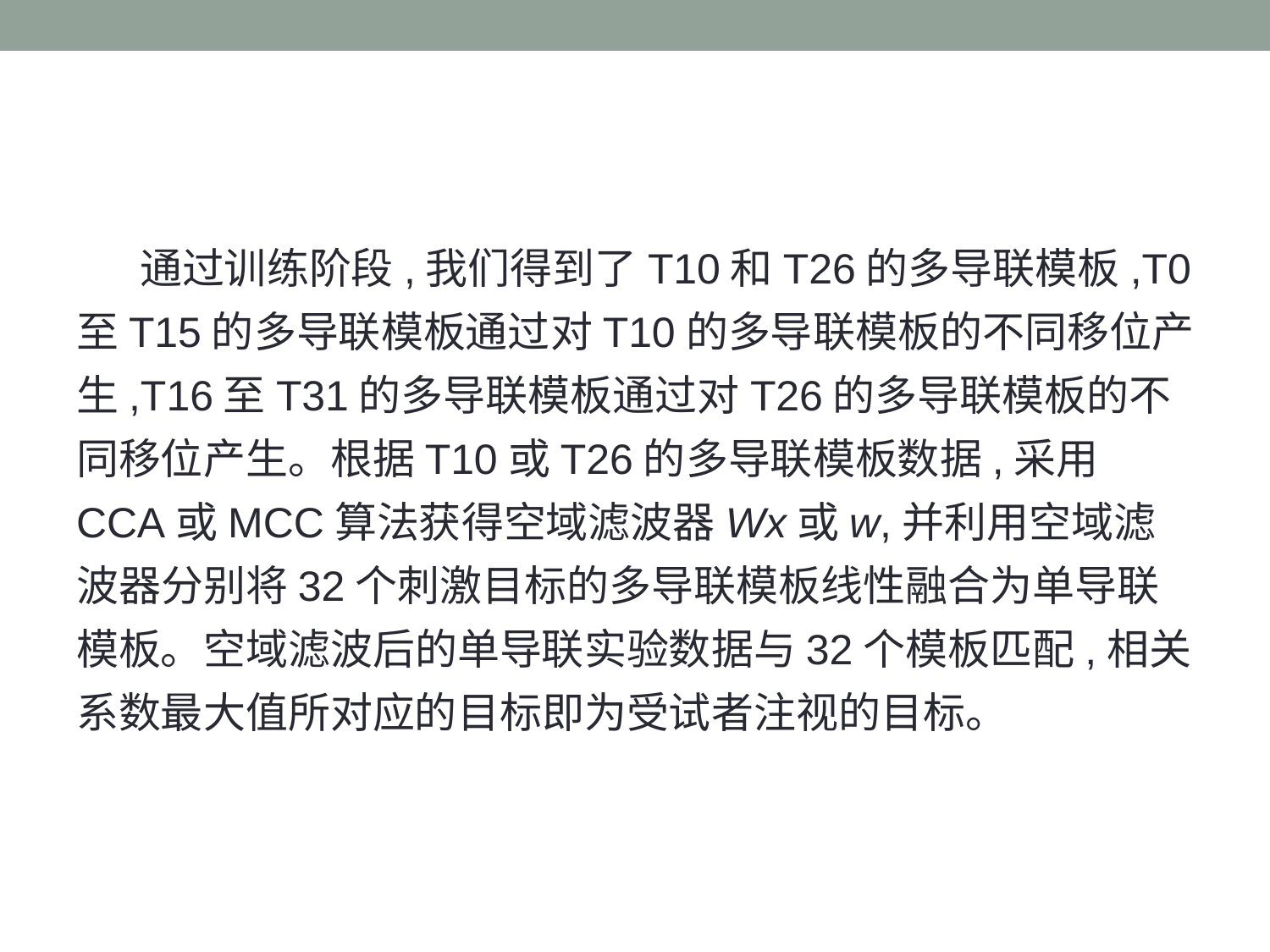

#
通过训练阶段,我们得到了T10和T26的多导联模板,T0至T15的多导联模板通过对T10的多导联模板的不同移位产生,T16至T31的多导联模板通过对T26的多导联模板的不同移位产生。根据T10或T26的多导联模板数据,采用CCA或MCC算法获得空域滤波器Wx或w,并利用空域滤波器分别将32个刺激目标的多导联模板线性融合为单导联模板。空域滤波后的单导联实验数据与32个模板匹配,相关系数最大值所对应的目标即为受试者注视的目标。